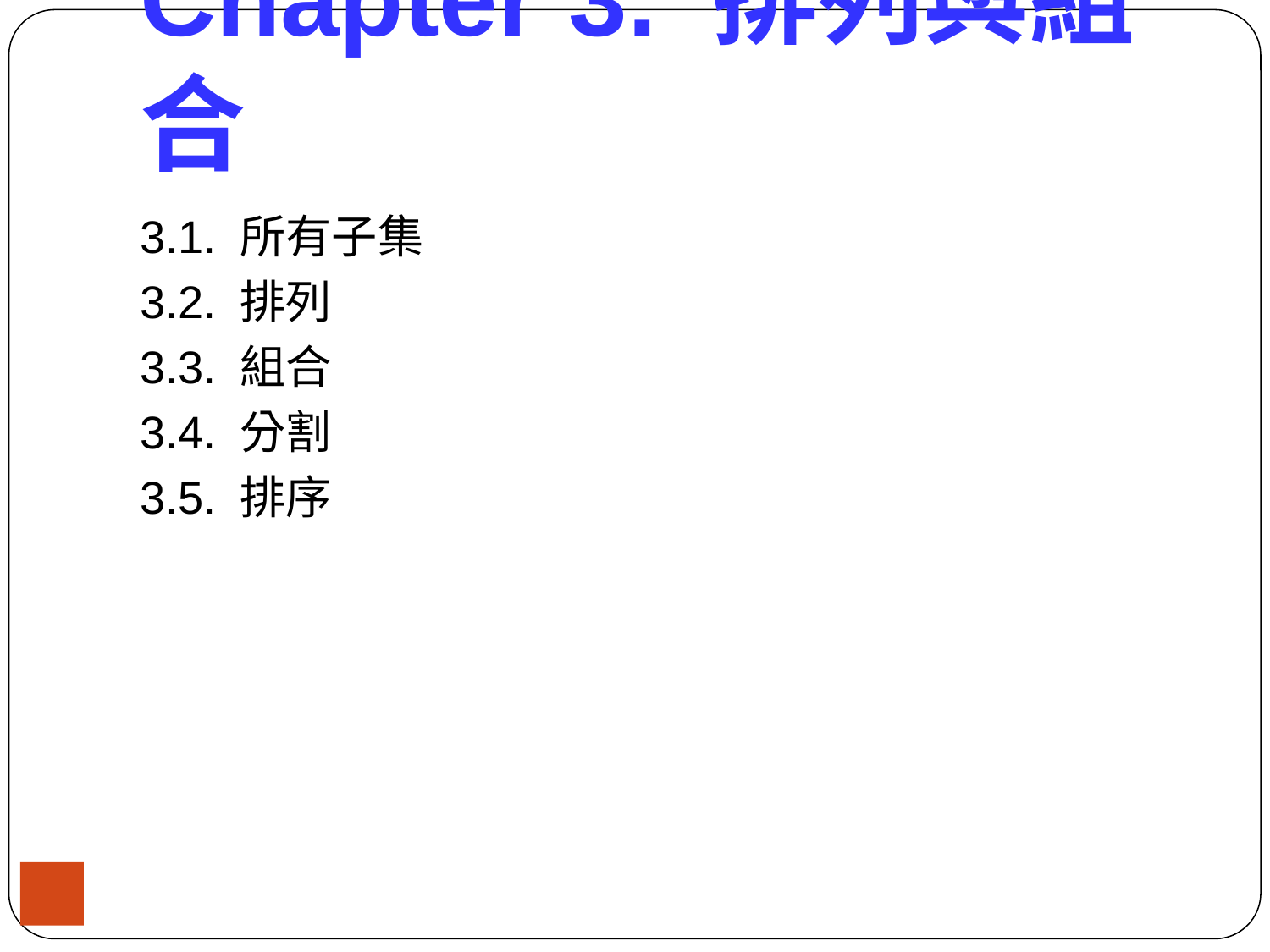

# Chapter 3. 排列與組合
3.1. 所有子集
3.2. 排列
3.3. 組合
3.4. 分割
3.5. 排序